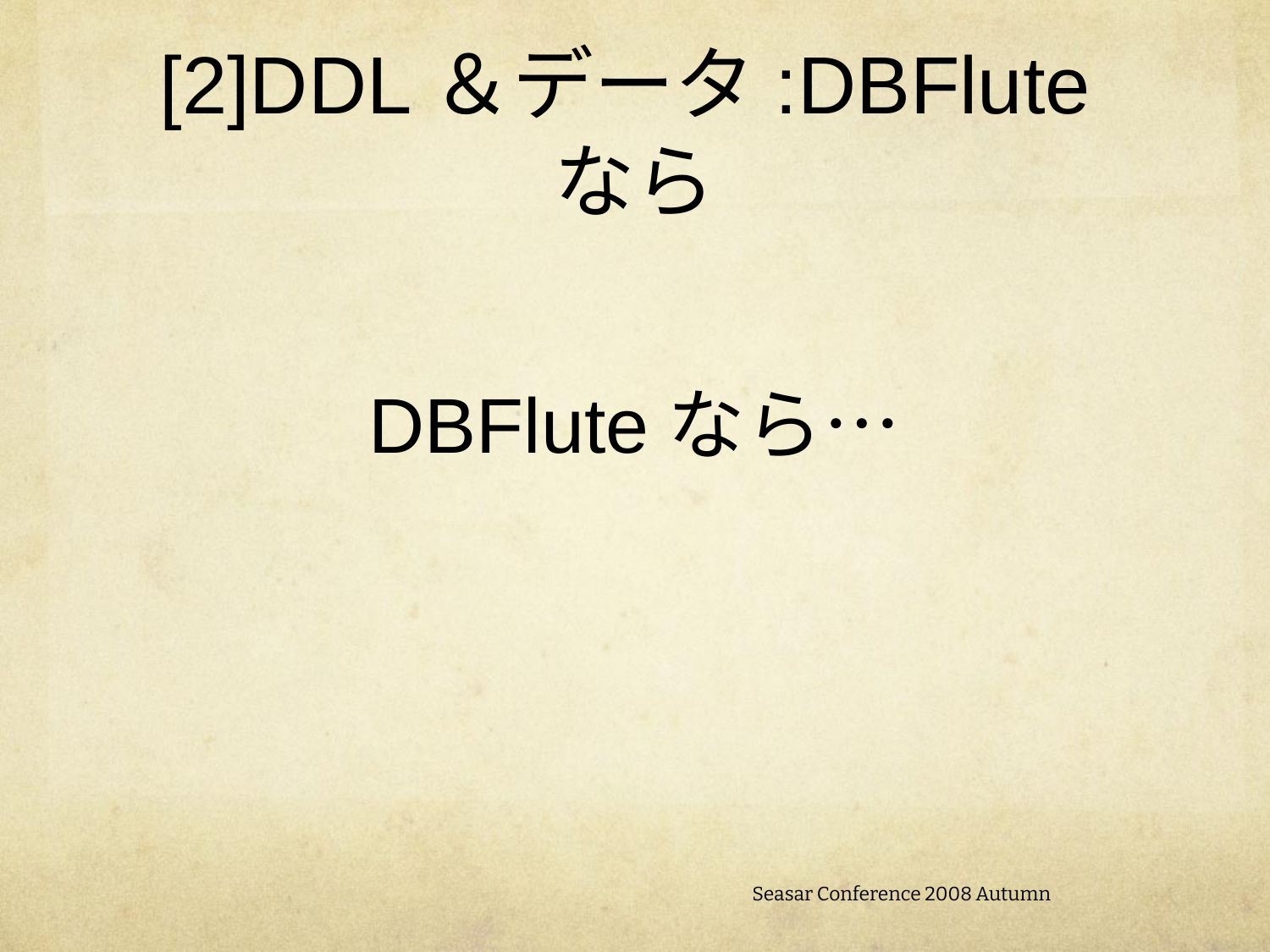

# [2]DDL＆データ:DBFluteなら

DBFluteなら…
Seasar Conference 2008 Autumn